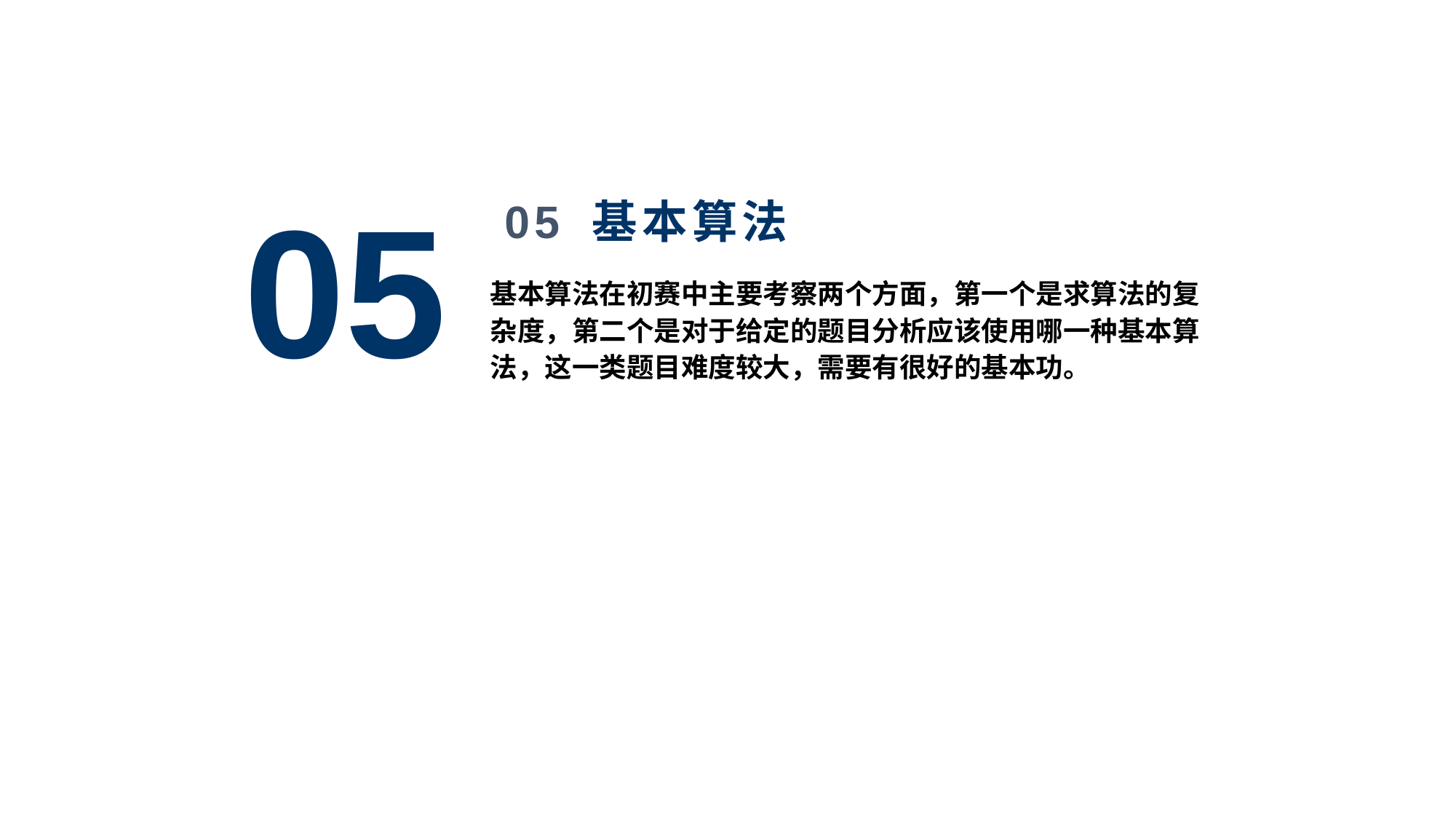

05
# 05 基本算法
基本算法在初赛中主要考察两个方面，第一个是求算法的复杂度，第二个是对于给定的题目分析应该使用哪一种基本算法，这一类题目难度较大，需要有很好的基本功。